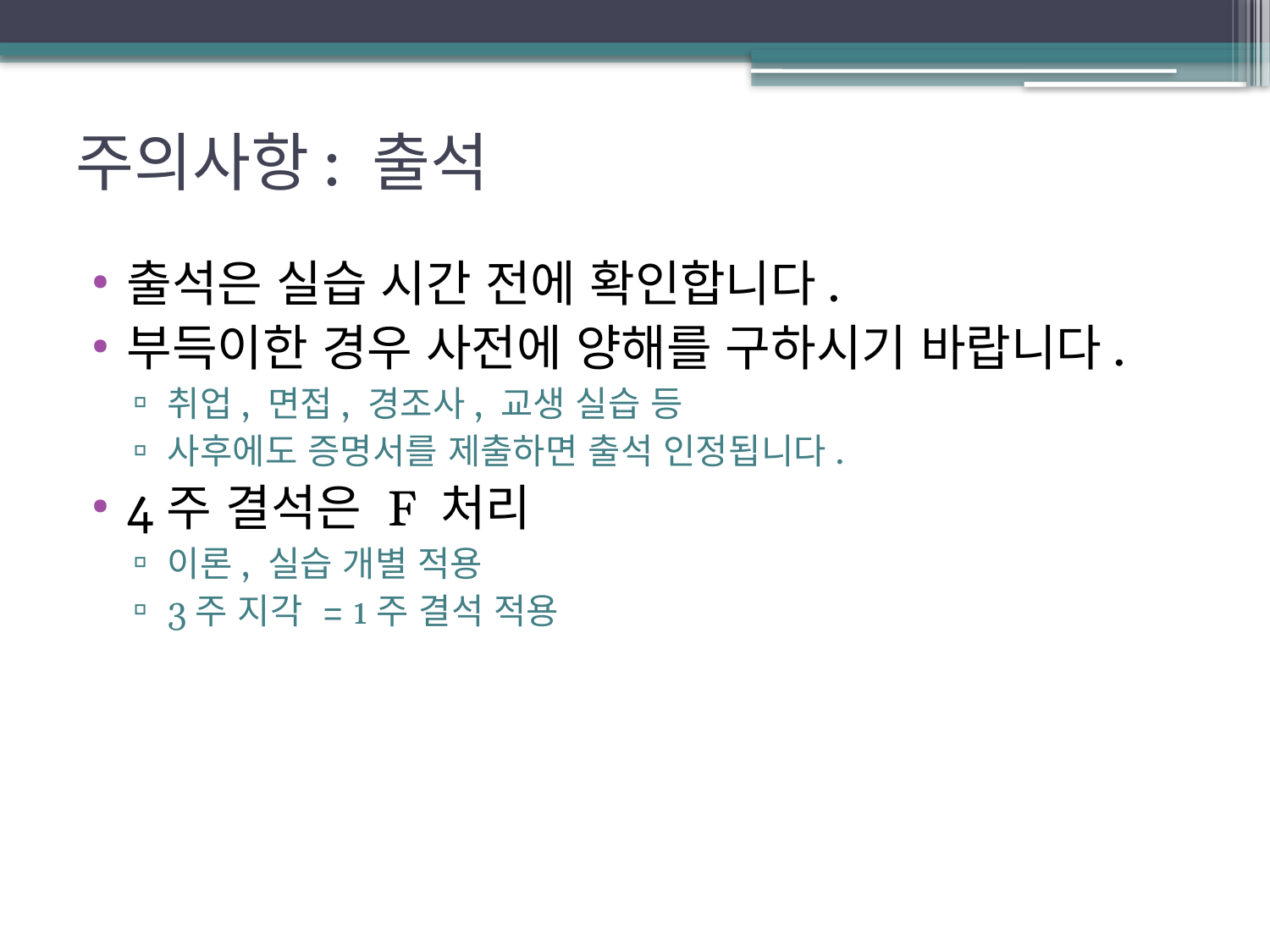

# 주의사항: 출석
출석은 실습 시간 전에 확인합니다.
부득이한 경우 사전에 양해를 구하시기 바랍니다.
취업, 면접, 경조사, 교생 실습 등
사후에도 증명서를 제출하면 출석 인정됩니다.
4주 결석은 F 처리
이론, 실습 개별 적용
3주 지각 = 1주 결석 적용